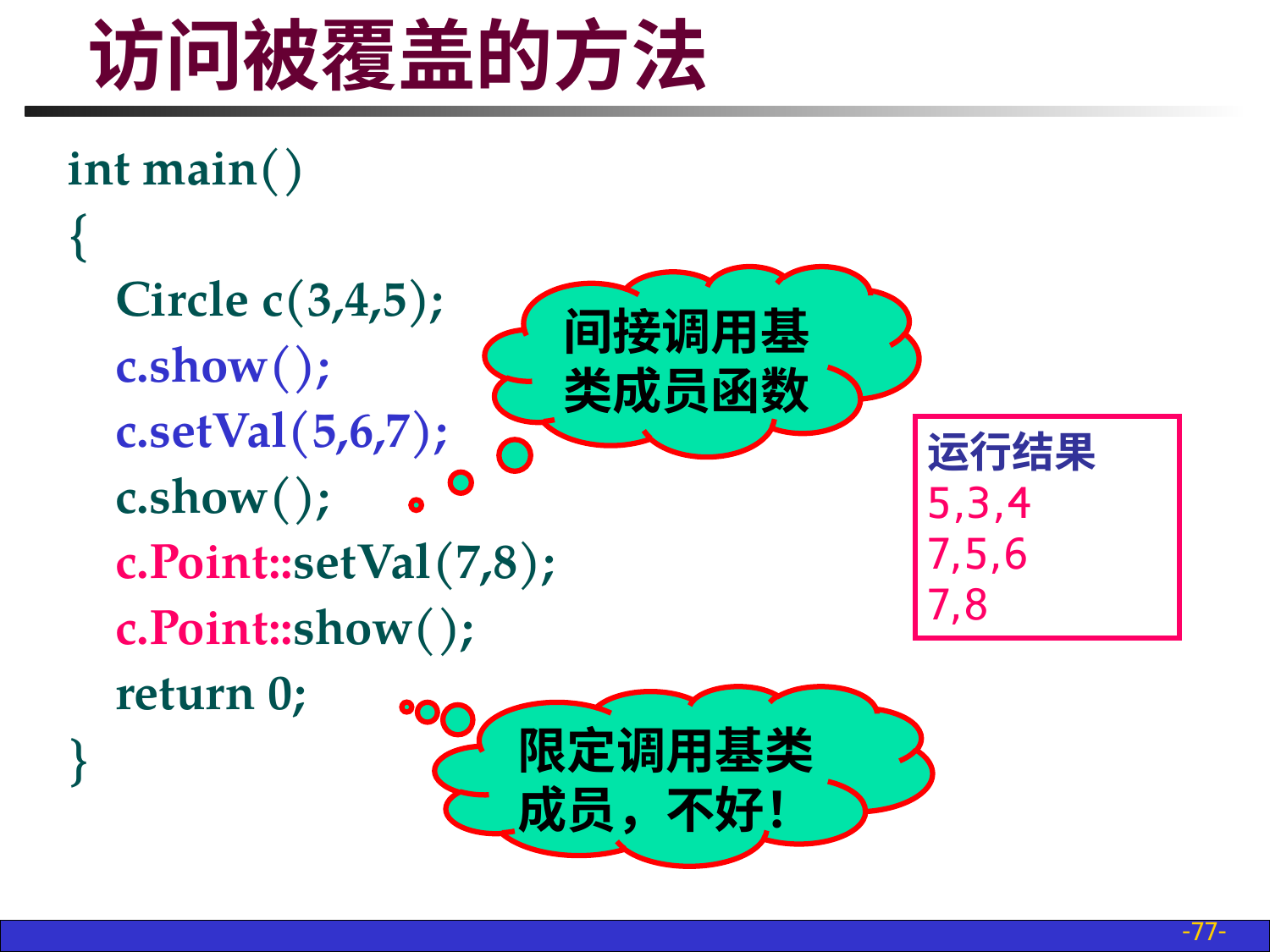

# 访问被覆盖的方法
int main()
{
	Circle c(3,4,5);
	c.show();
	c.setVal(5,6,7);
	c.show();
	c.Point::setVal(7,8);
	c.Point::show();
	return 0;
}
间接调用基类成员函数
运行结果
5,3,4
7,5,6
7,8
限定调用基类成员，不好！
-77-